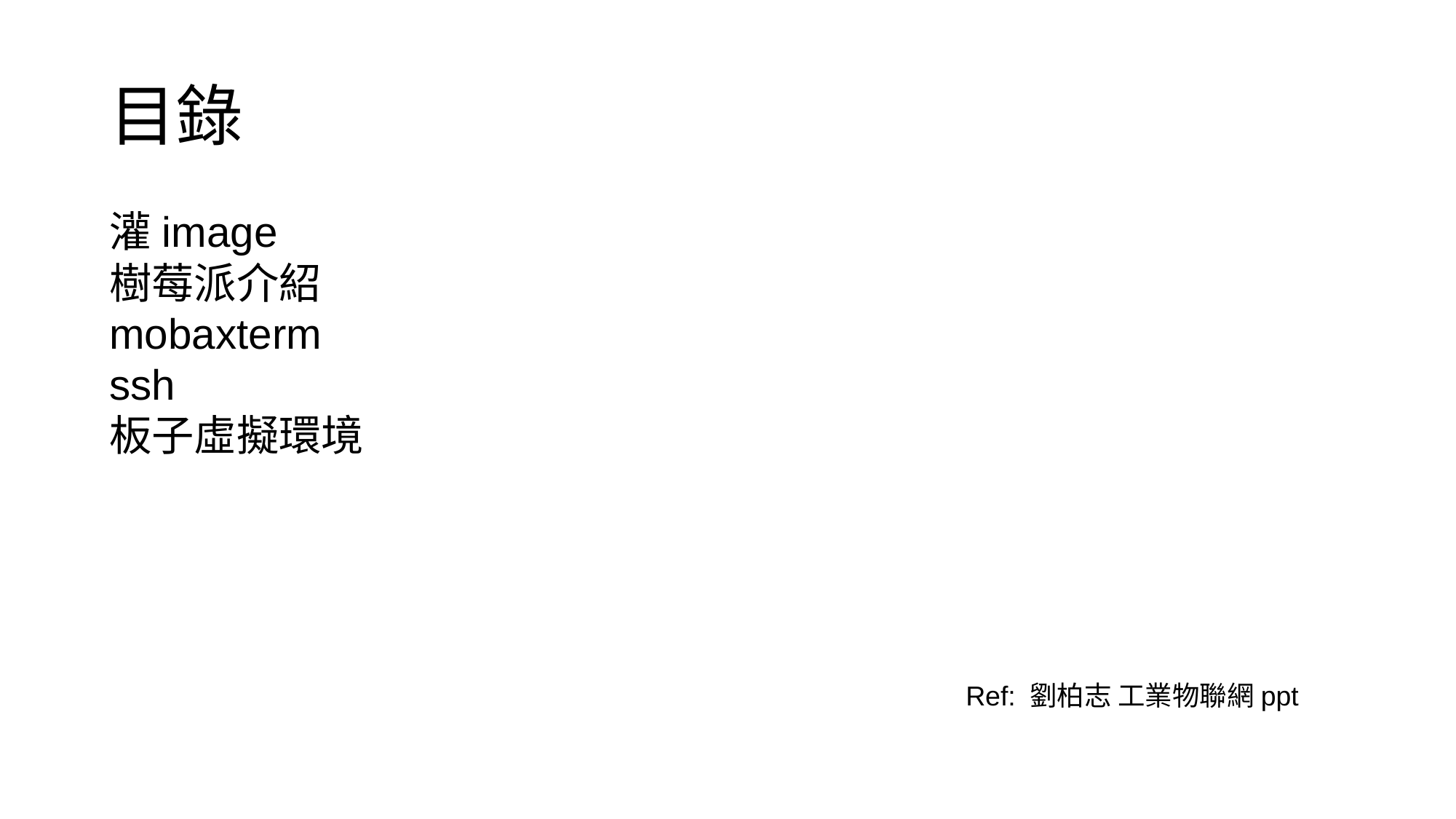

# 目錄
灌image
樹莓派介紹
mobaxterm
ssh
板子虛擬環境
Ref: 劉柏志 工業物聯網ppt